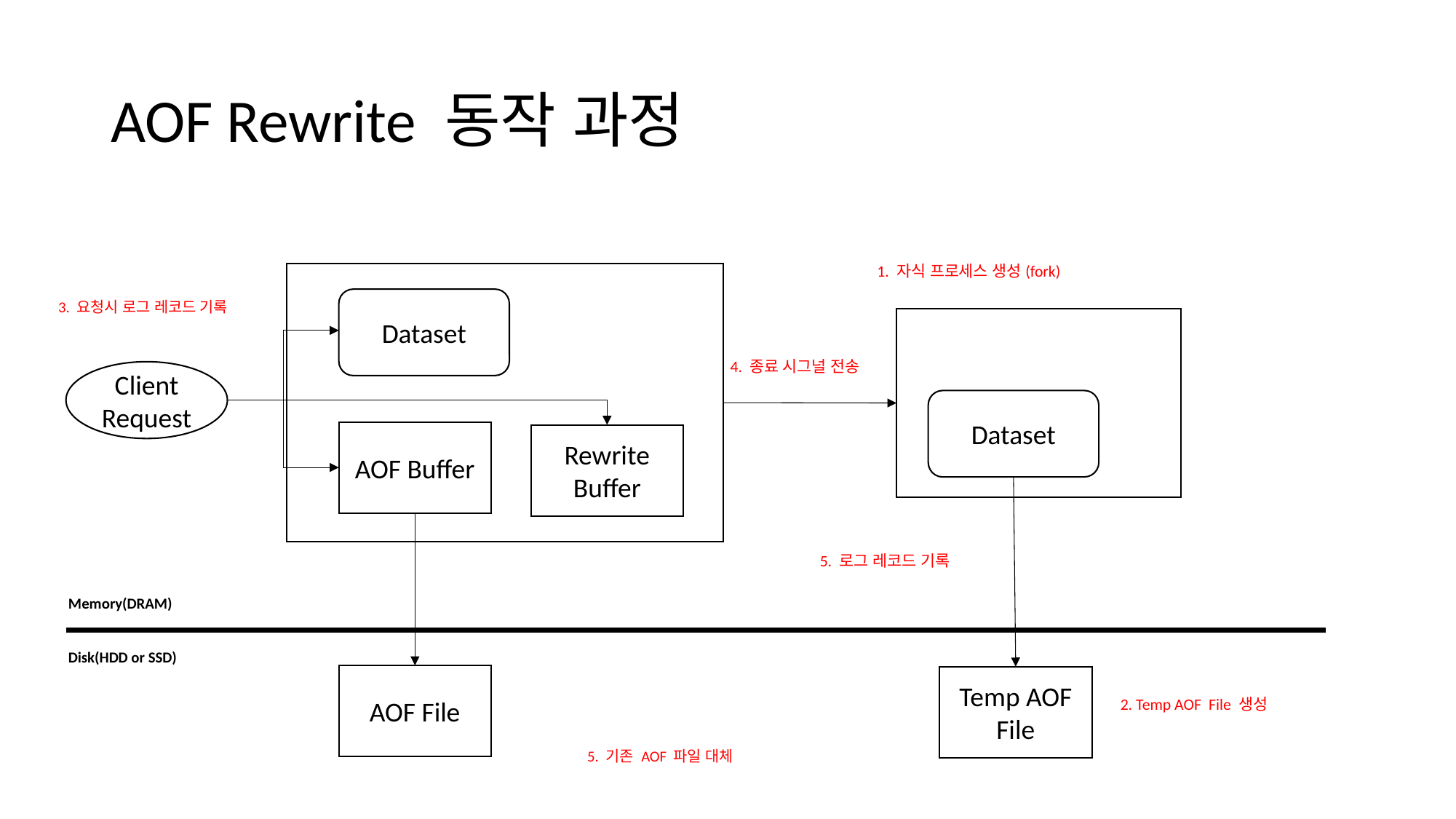

# AOF Rewrite 동작 과정
1. 자식 프로세스 생성(fork)

Dataset
AOF Buffer
Rewrite Buffer
3. 요청시 로그 레코드 기록

Dataset
4. 종료 시그널 전송
Client Request
5. 로그 레코드 기록
Memory(DRAM)
Disk(HDD or SSD)
AOF File
Temp AOF File
2. Temp AOF  File 생성
5. 기존 AOF 파일 대체